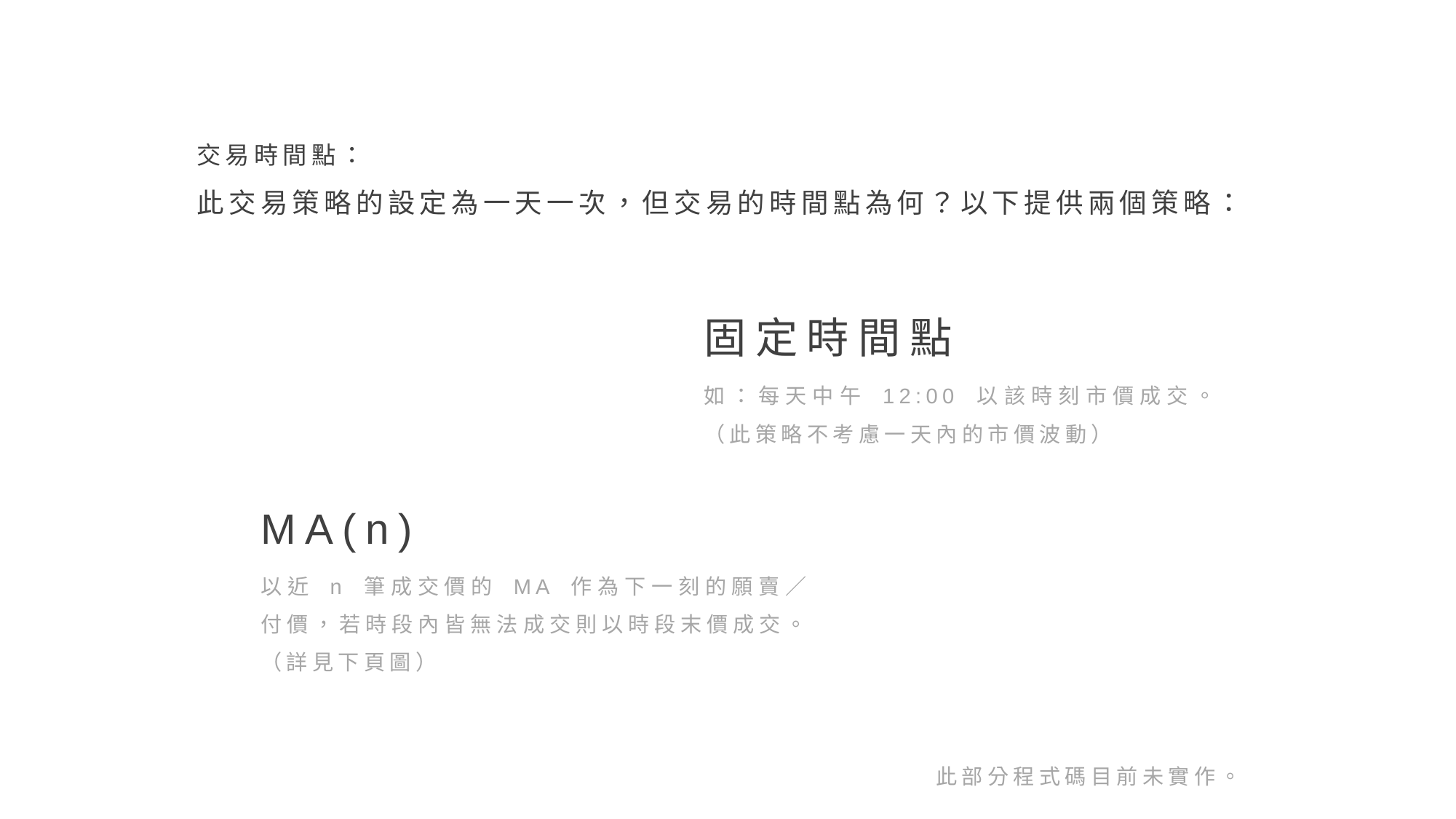

交易時間點：
此交易策略的設定為一天一次，但交易的時間點為何？以下提供兩個策略：
固定時間點
如：每天中午 12:00 以該時刻市價成交。（此策略不考慮一天內的市價波動）
MA(n)
以近 n 筆成交價的 MA 作為下一刻的願賣／付價，若時段內皆無法成交則以時段末價成交。（詳見下頁圖）
此部分程式碼目前未實作。